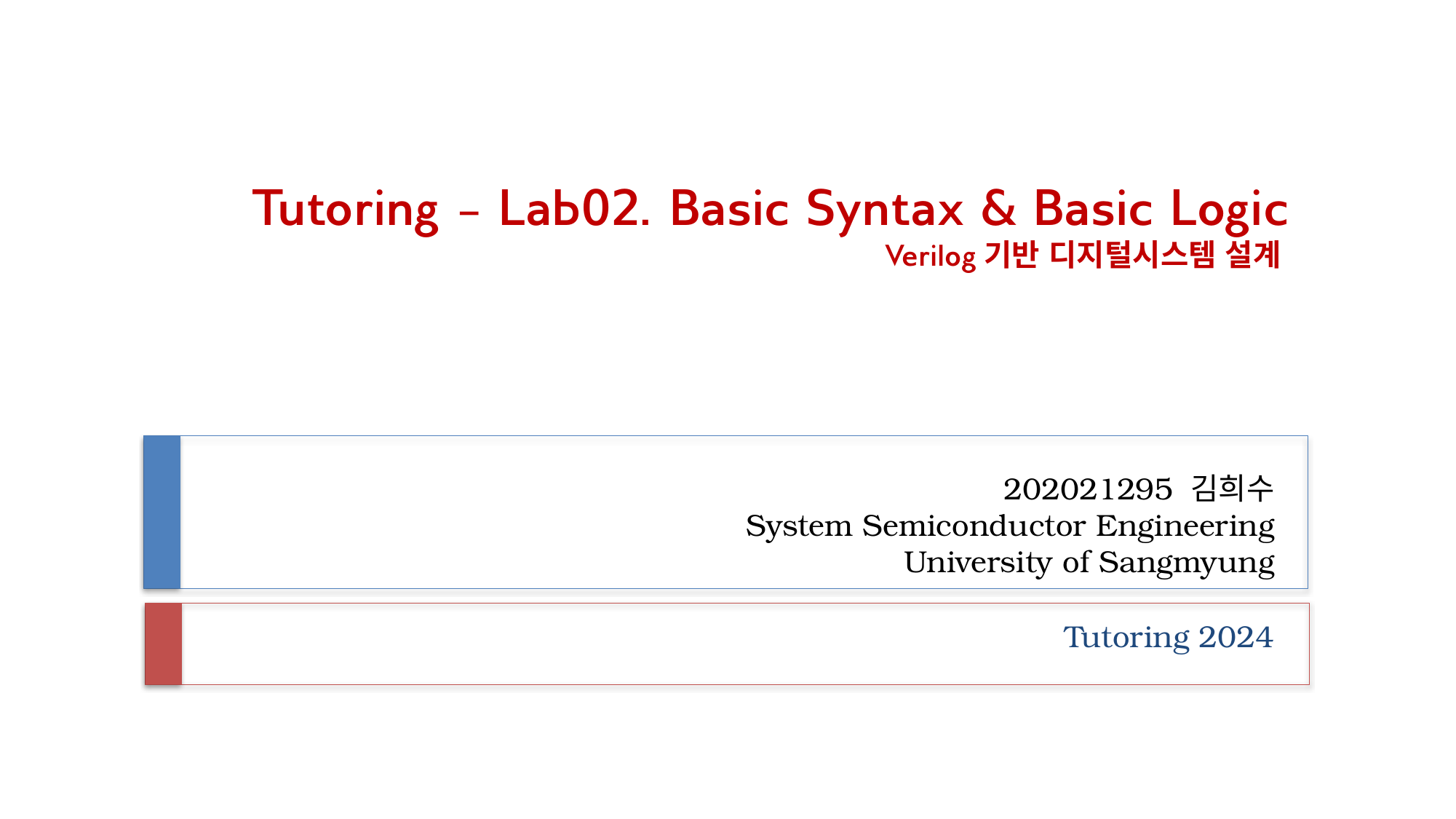

Tutoring – Lab02. Basic Syntax & Basic Logic
Verilog기반 디지털시스템 설계
# 202021295 김희수 System Semiconductor Engineering University of Sangmyung
Tutoring 2024